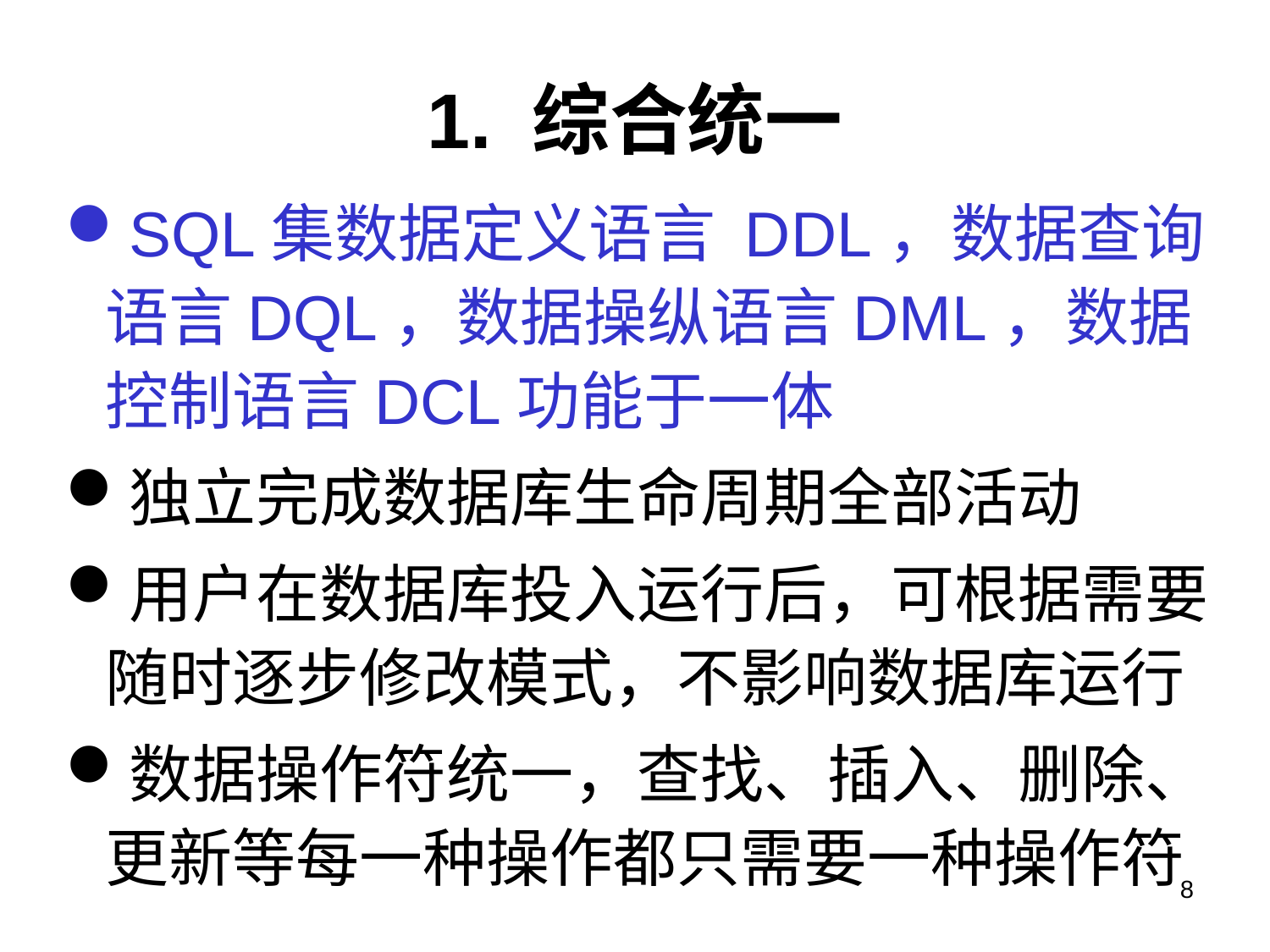

# 1. 综合统一
SQL集数据定义语言 DDL，数据查询语言DQL，数据操纵语言DML，数据控制语言DCL功能于一体
独立完成数据库生命周期全部活动
用户在数据库投入运行后，可根据需要随时逐步修改模式，不影响数据库运行
数据操作符统一，查找、插入、删除、更新等每一种操作都只需要一种操作符
8